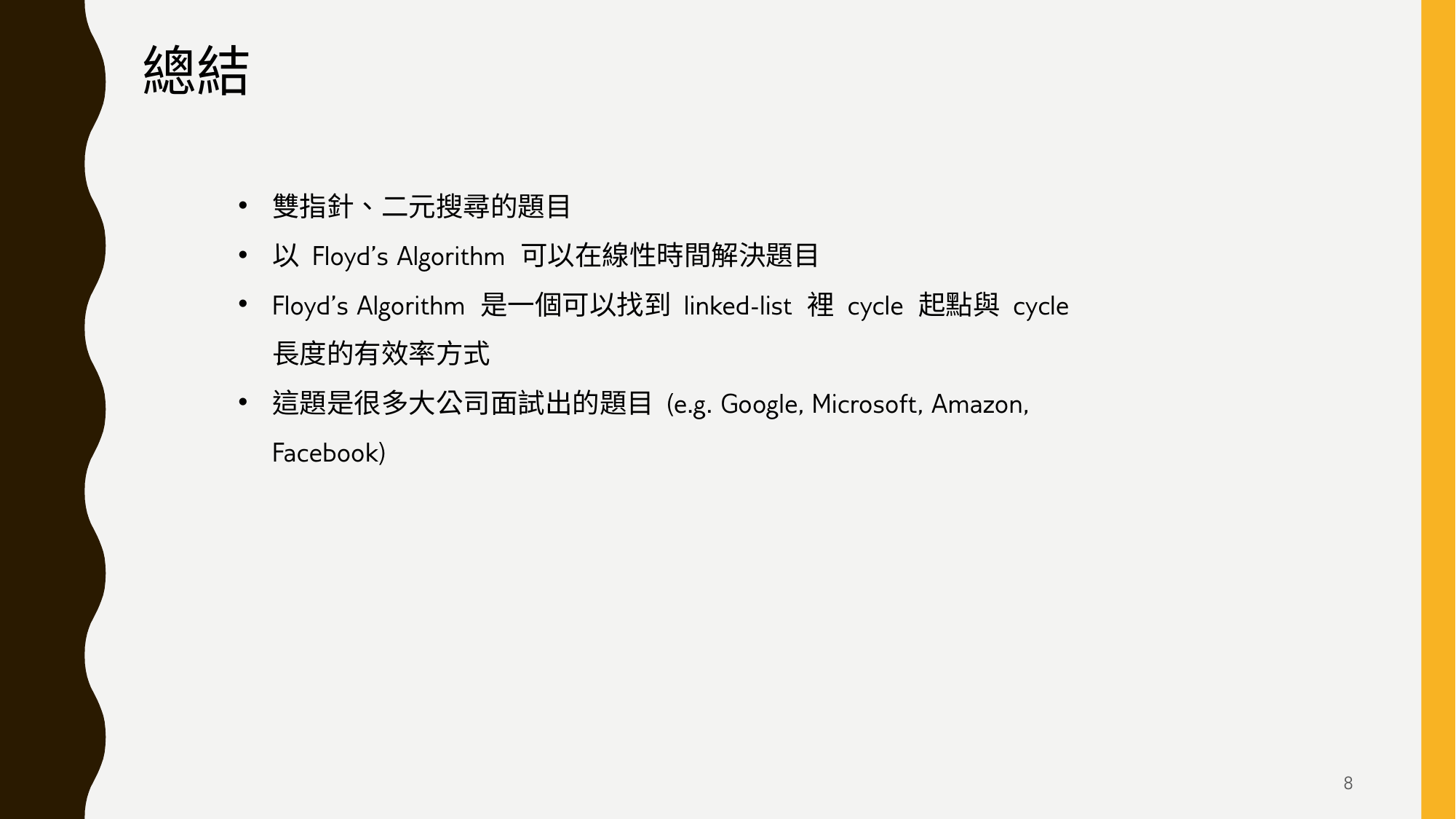

總結
雙指針、二元搜尋的題目
以 Floyd’s Algorithm 可以在線性時間解決題目
Floyd’s Algorithm 是一個可以找到 linked-list 裡 cycle 起點與 cycle 長度的有效率方式
這題是很多大公司面試出的題目 (e.g. Google, Microsoft, Amazon, Facebook)
8